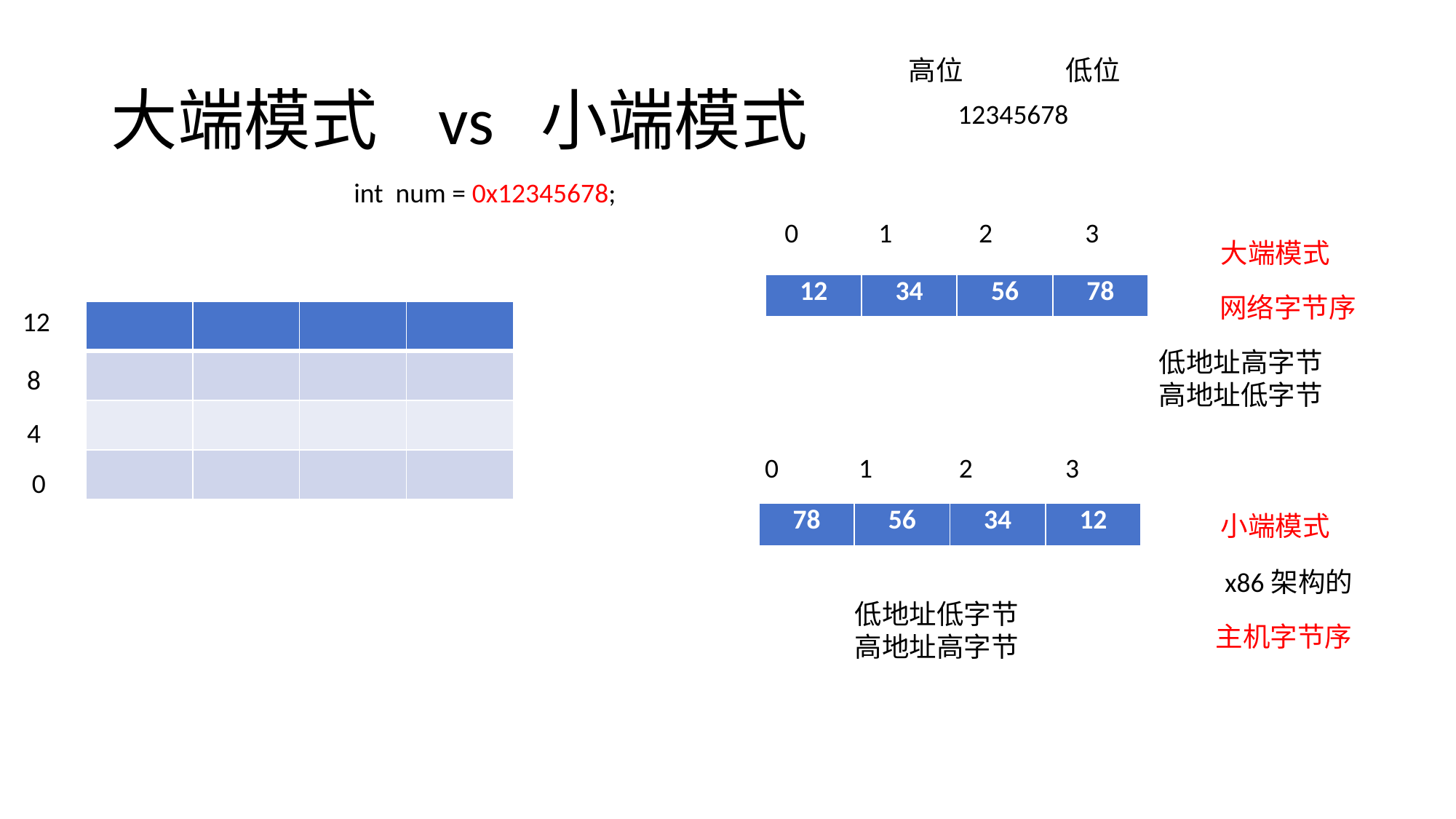

# 大端模式   vs  小端模式
高位
低位
12345678
int  num = 0x12345678;
0             1              2               3
大端模式
| 12 | 34 | 56 | 78 |
| --- | --- | --- | --- |
网络字节序
12
|  |  |  |  |
| --- | --- | --- | --- |
|  |  |  |  |
|  |  |  |  |
|  |  |  |  |
低地址高字节
高地址低字节
8
4
0             1              2               3
0
| 78 | 56 | 34 | 12 |
| --- | --- | --- | --- |
小端模式
x86架构的
低地址低字节
高地址高字节
主机字节序